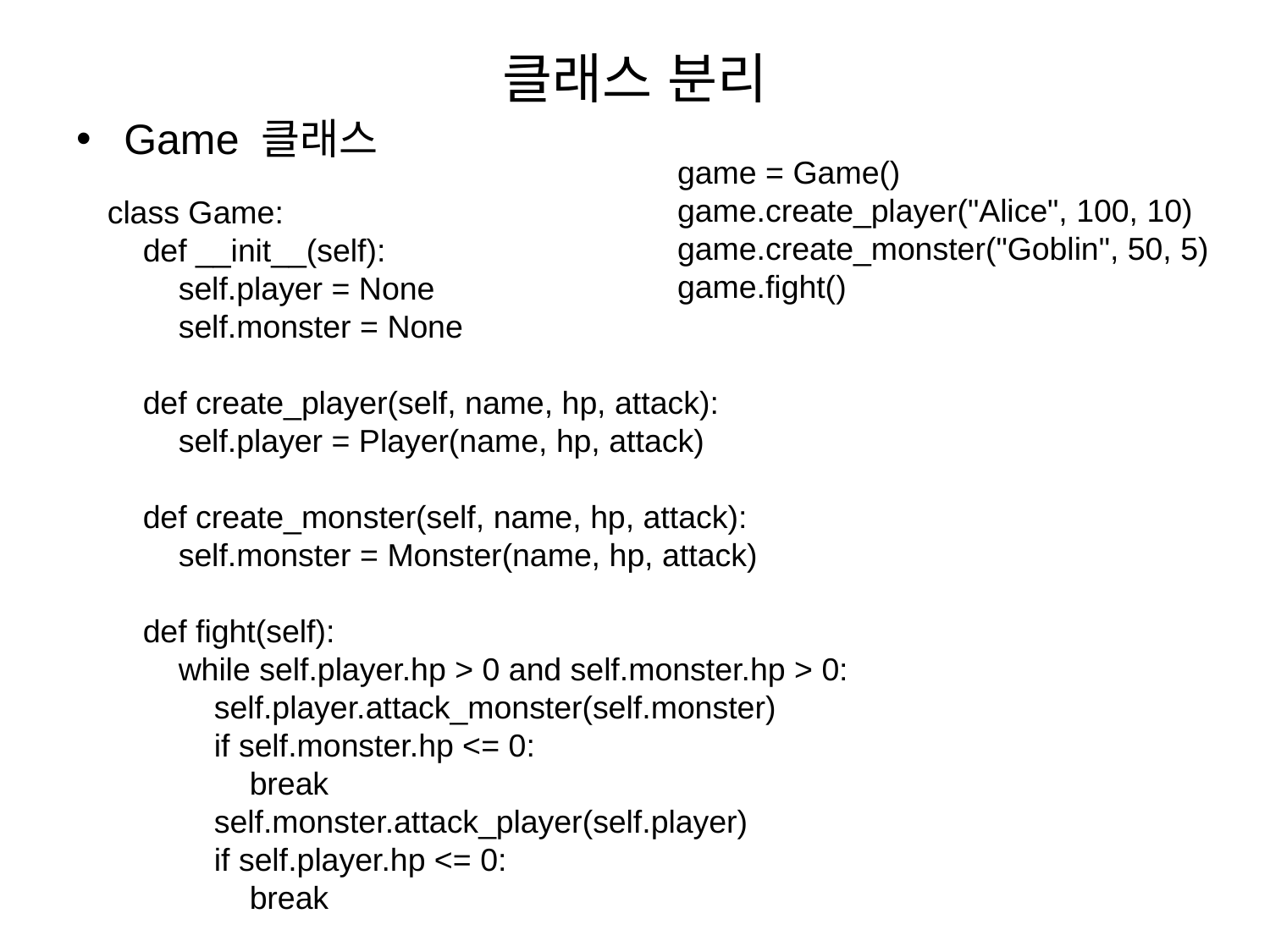

# 클래스 분리
Game 클래스
game = Game()
game.create_player("Alice", 100, 10)
game.create_monster("Goblin", 50, 5)
game.fight()
class Game:
    def __init__(self):
        self.player = None
        self.monster = None

    def create_player(self, name, hp, attack):
        self.player = Player(name, hp, attack)

    def create_monster(self, name, hp, attack):
        self.monster = Monster(name, hp, attack)

    def fight(self):
        while self.player.hp > 0 and self.monster.hp > 0:
            self.player.attack_monster(self.monster)
            if self.monster.hp <= 0:
                break
            self.monster.attack_player(self.player)
            if self.player.hp <= 0:
                break